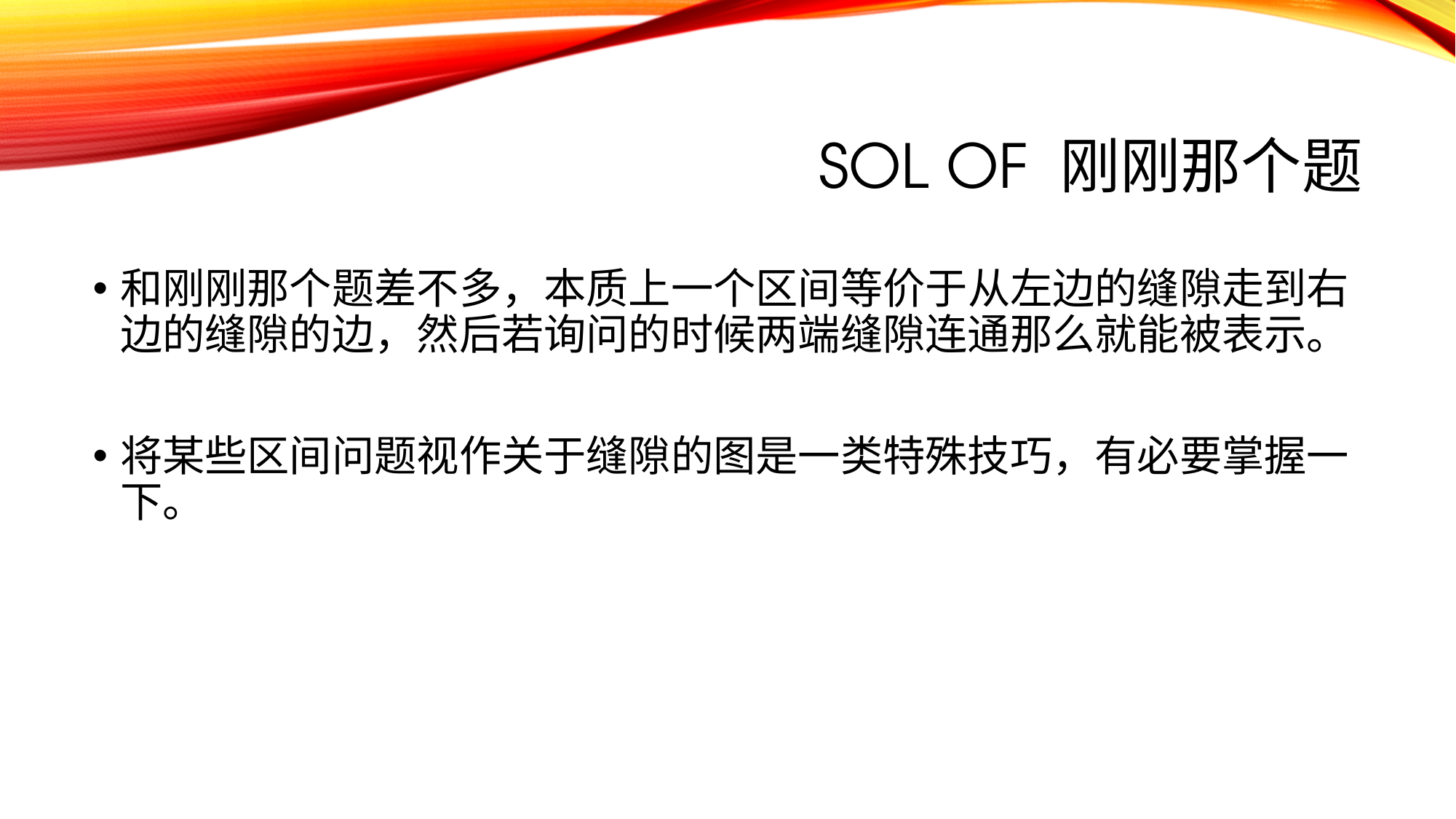

# sol of 刚刚那个题
和刚刚那个题差不多，本质上一个区间等价于从左边的缝隙走到右边的缝隙的边，然后若询问的时候两端缝隙连通那么就能被表示。

将某些区间问题视作关于缝隙的图是一类特殊技巧，有必要掌握一下。